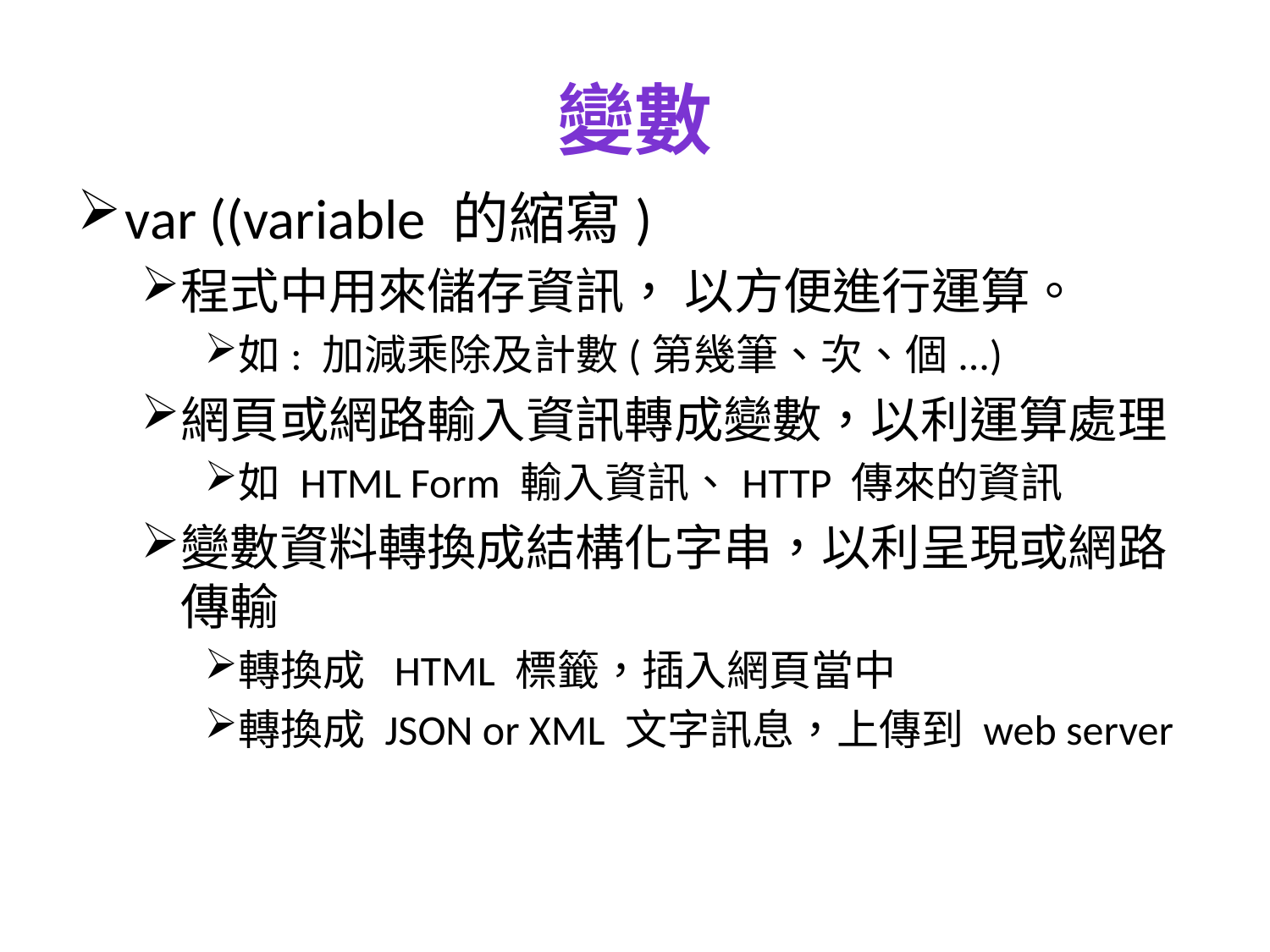

# 變數
var ((variable 的縮寫)
程式中用來儲存資訊， 以方便進行運算。
如: 加減乘除及計數(第幾筆、次、個...)
網頁或網路輸入資訊轉成變數，以利運算處理
如 HTML Form 輸入資訊、HTTP 傳來的資訊
變數資料轉換成結構化字串，以利呈現或網路傳輸
轉換成  HTML 標籤，插入網頁當中
轉換成 JSON or XML 文字訊息，上傳到 web server